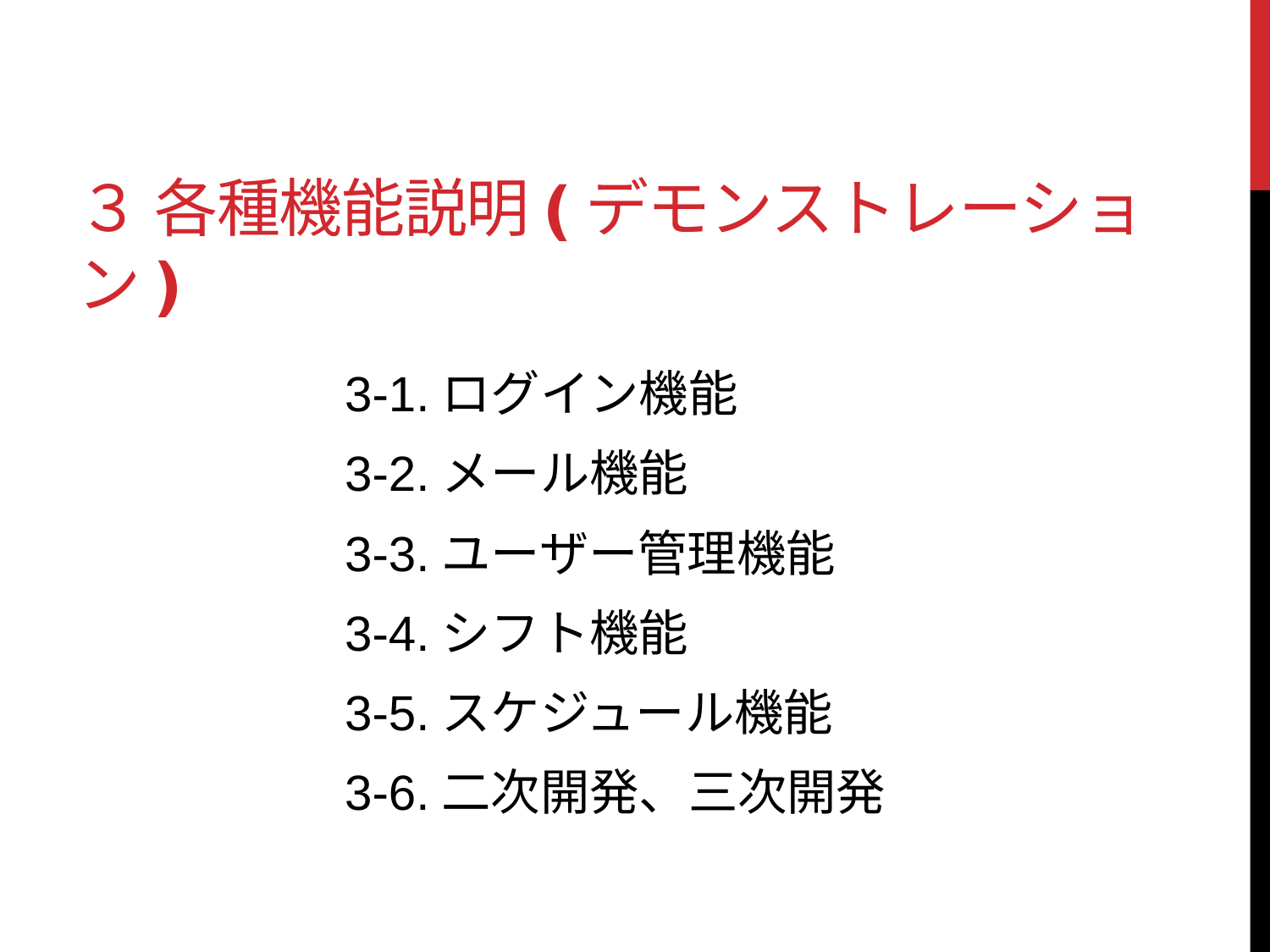

# ３ 各種機能説明(デモンストレーション)
	3-1.ログイン機能
	3-2.メール機能
	3-3.ユーザー管理機能
	3-4.シフト機能
	3-5.スケジュール機能
	3-6.二次開発、三次開発